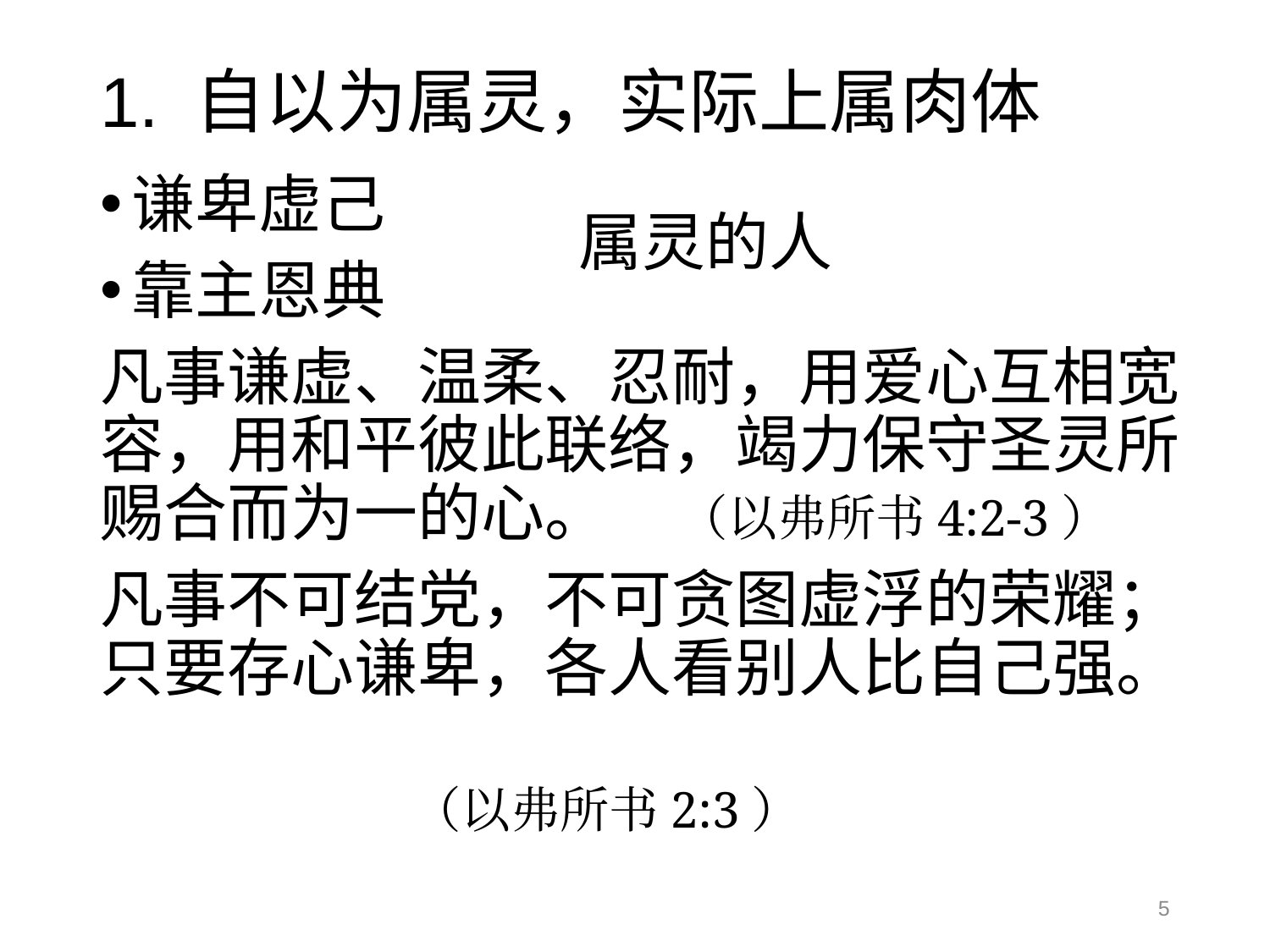

# 1. 自以为属灵，实际上属肉体
谦卑虚己
靠主恩典
凡事谦虚、温柔、忍耐，用爱心互相宽容，用和平彼此联络，竭力保守圣灵所赐合而为一的心。     （以弗所书4:2-3）
凡事不可结党，不可贪图虚浮的荣耀；只要存心谦卑，各人看别人比自己强。
                      （以弗所书2:3）
属灵的人
5